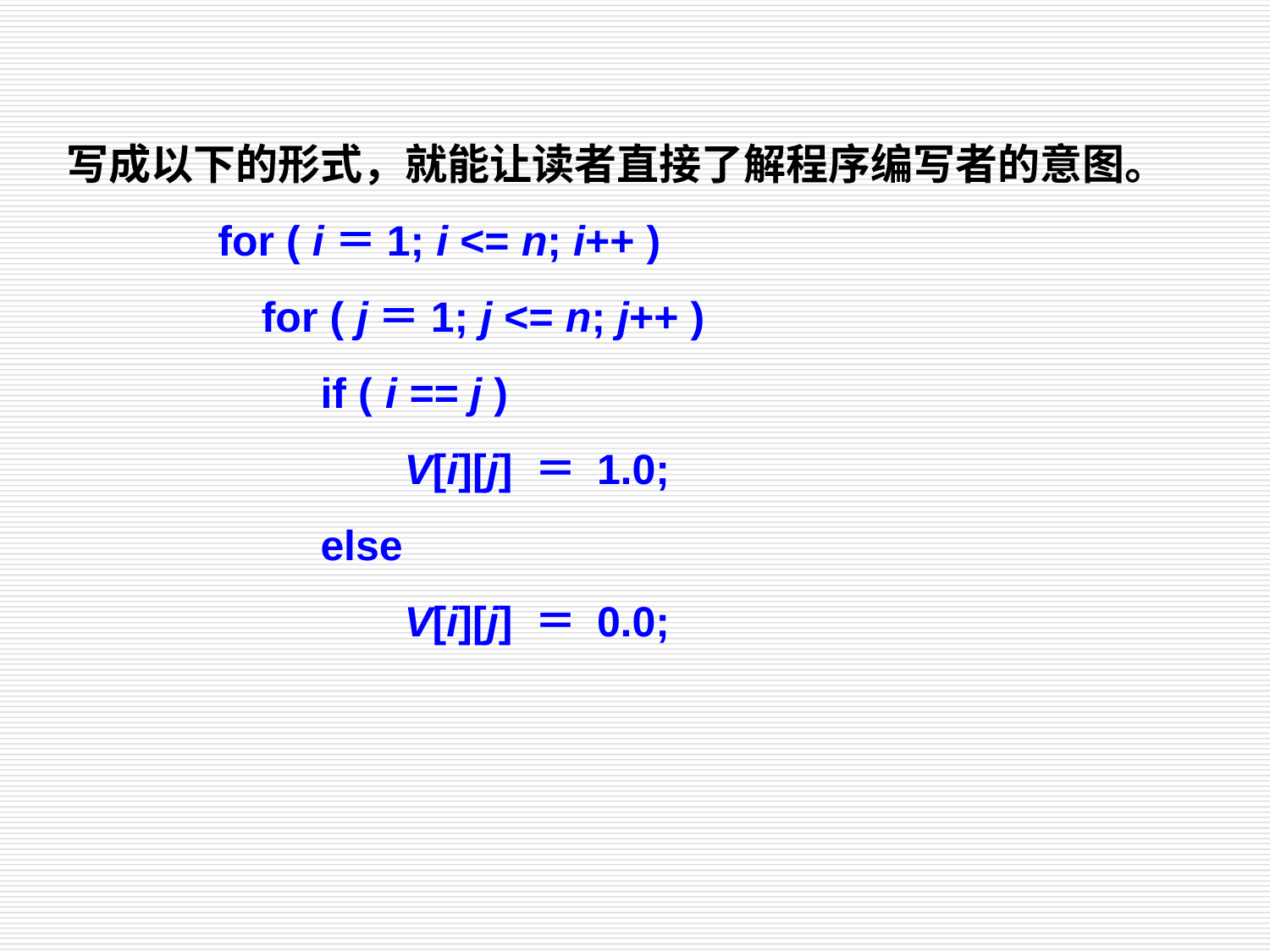

写成以下的形式，就能让读者直接了解程序编写者的意图。
        for ( i＝1; i <= n; i++ )
           for ( j＝1; j <= n; j++ )
                if ( i == j )
                       V[i][j] ＝ 1.0;
                else
                       V[i][j] ＝ 0.0;